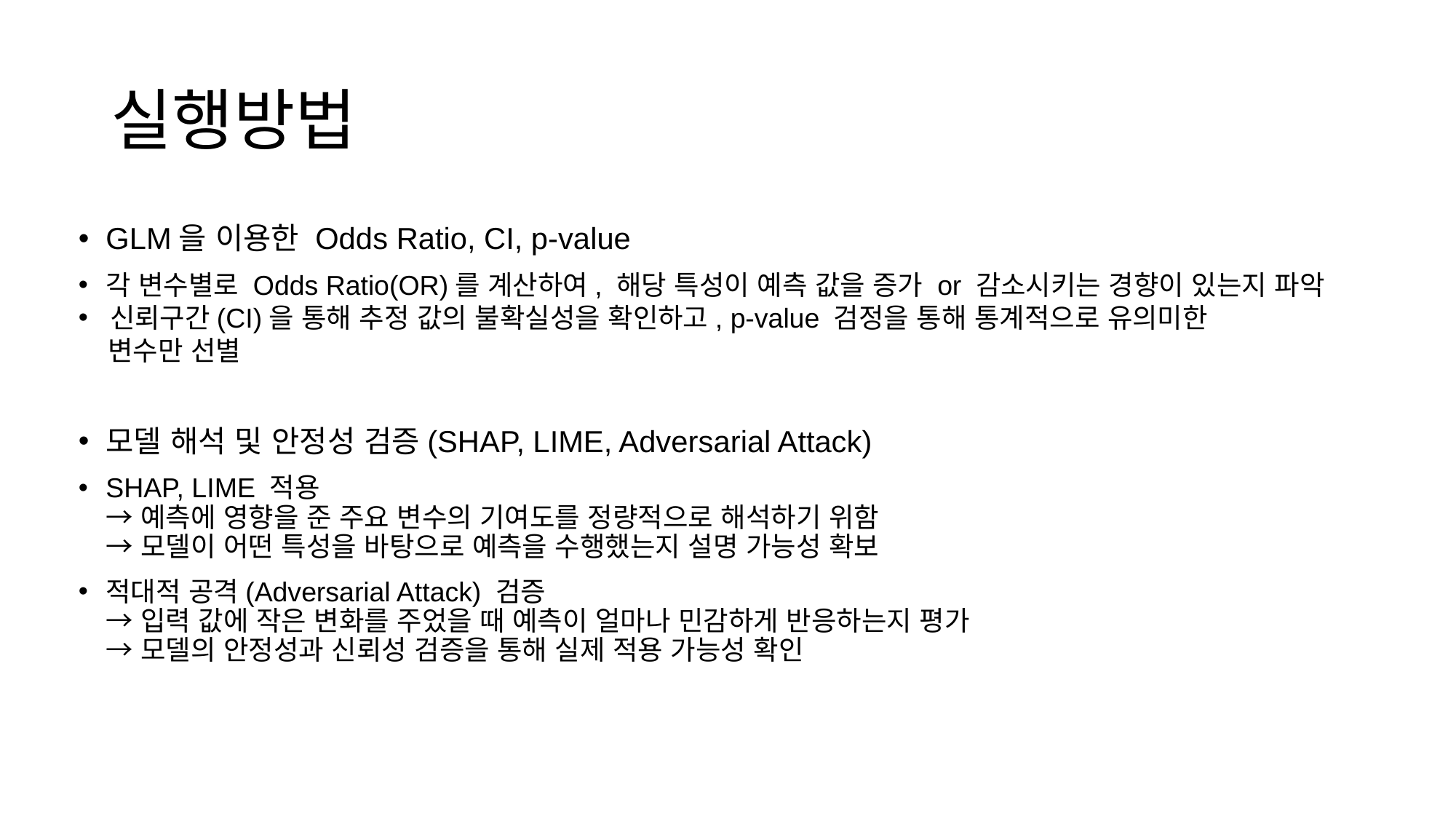

# 실행방법
GLM을 이용한 Odds Ratio, CI, p-value
각 변수별로 Odds Ratio(OR)를 계산하여, 해당 특성이 예측 값을 증가 or 감소시키는 경향이 있는지 파악
  신뢰구간(CI)을 통해 추정 값의 불확실성을 확인하고, p-value 검정을 통해 통계적으로 유의미한
   변수만 선별

모델 해석 및 안정성 검증(SHAP, LIME, Adversarial Attack)
SHAP, LIME 적용
→ 예측에 영향을 준 주요 변수의 기여도를 정량적으로 해석하기 위함
→ 모델이 어떤 특성을 바탕으로 예측을 수행했는지 설명 가능성 확보
적대적 공격(Adversarial Attack) 검증
→ 입력 값에 작은 변화를 주었을 때 예측이 얼마나 민감하게 반응하는지 평가
→ 모델의 안정성과 신뢰성 검증을 통해 실제 적용 가능성 확인